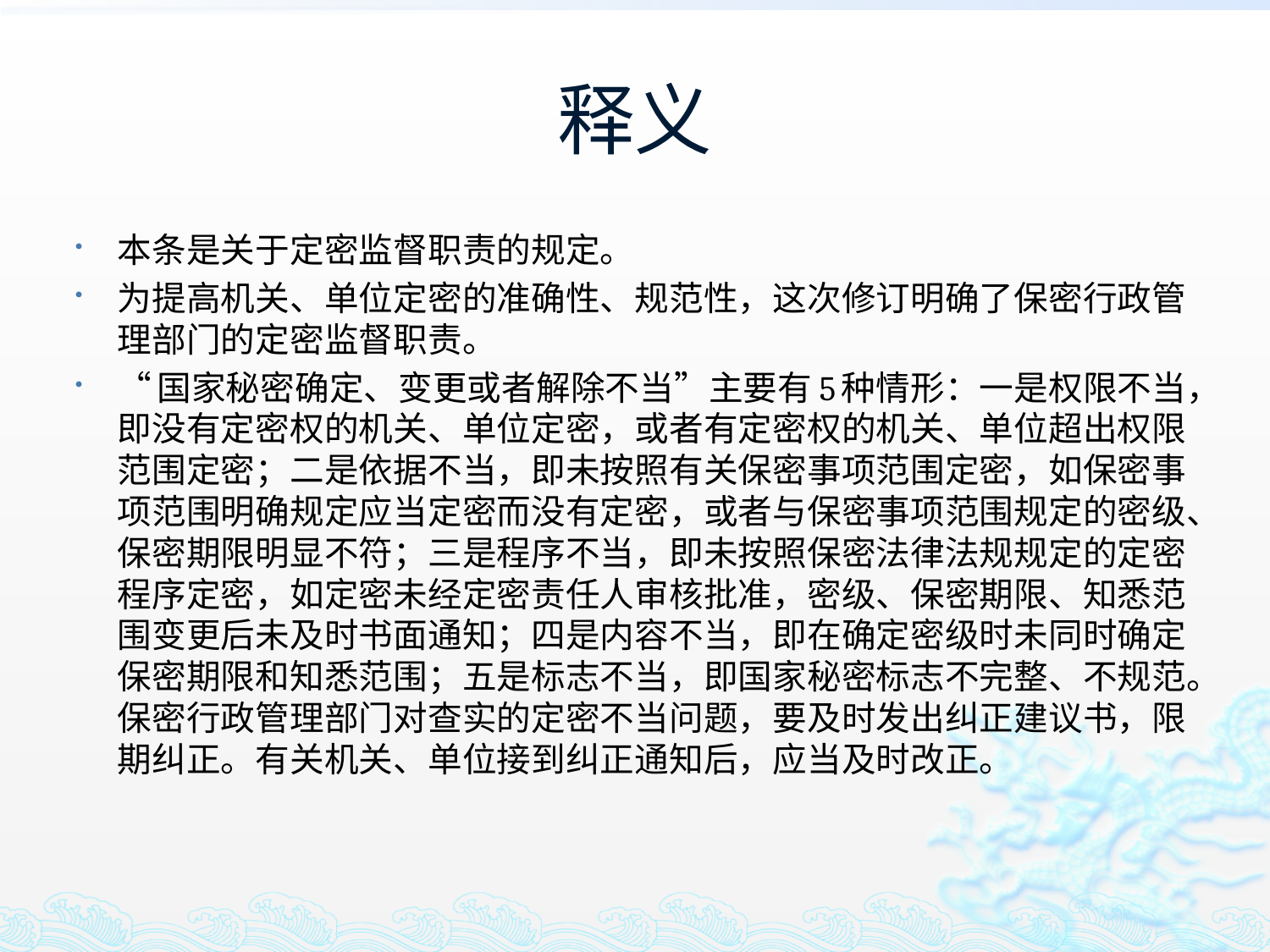

# 释义
本条是关于定密监督职责的规定。
为提高机关、单位定密的准确性、规范性，这次修订明确了保密行政管理部门的定密监督职责。
“国家秘密确定、变更或者解除不当”主要有5种情形：一是权限不当，即没有定密权的机关、单位定密，或者有定密权的机关、单位超出权限范围定密；二是依据不当，即未按照有关保密事项范围定密，如保密事项范围明确规定应当定密而没有定密，或者与保密事项范围规定的密级、保密期限明显不符；三是程序不当，即未按照保密法律法规规定的定密程序定密，如定密未经定密责任人审核批准，密级、保密期限、知悉范围变更后未及时书面通知；四是内容不当，即在确定密级时未同时确定保密期限和知悉范围；五是标志不当，即国家秘密标志不完整、不规范。保密行政管理部门对查实的定密不当问题，要及时发出纠正建议书，限期纠正。有关机关、单位接到纠正通知后，应当及时改正。